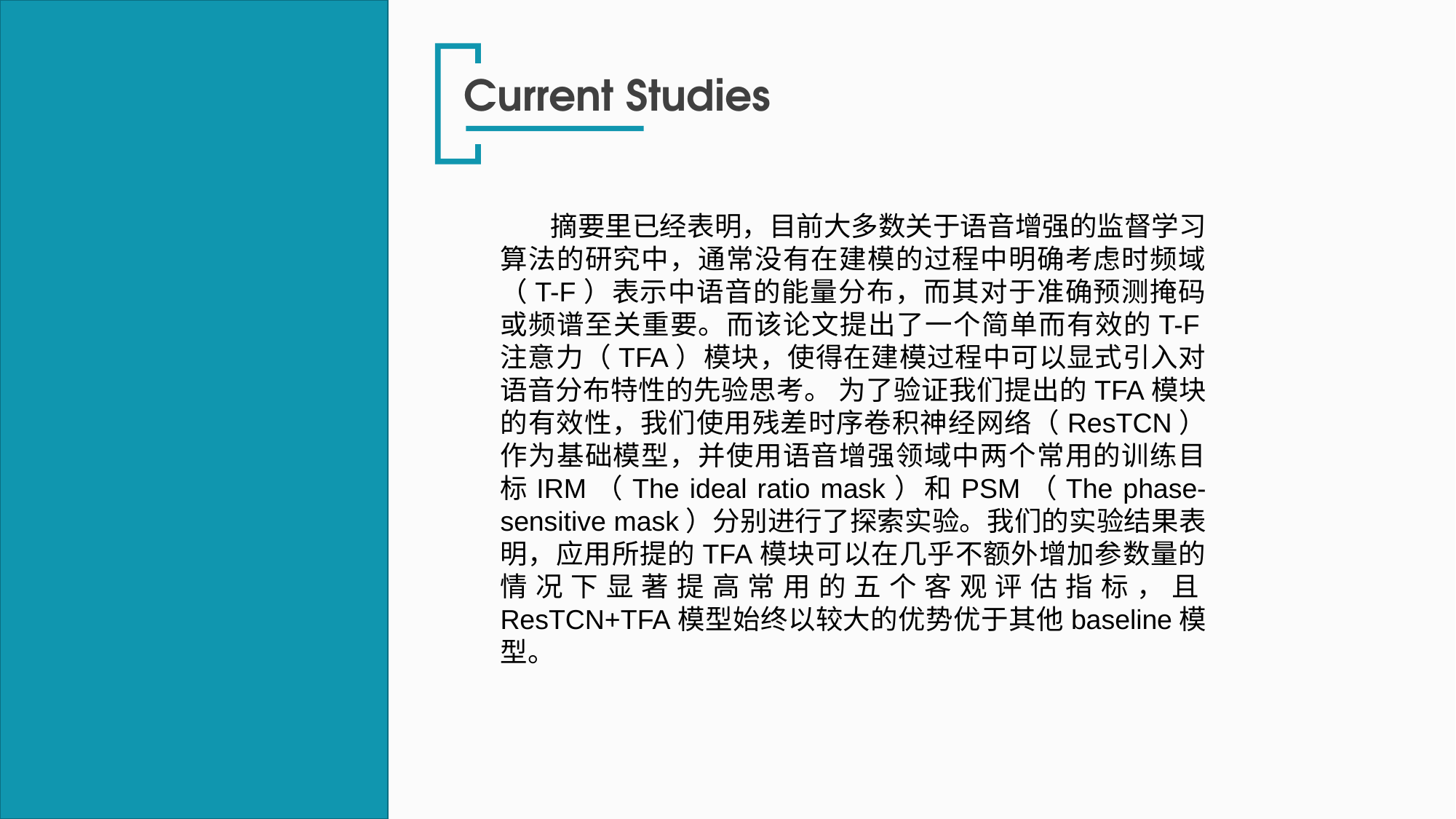

Current Studies

       摘要里已经表明，目前大多数关于语音增强的监督学习算法的研究中，通常没有在建模的过程中明确考虑时频域（T-F）表示中语音的能量分布，而其对于准确预测掩码或频谱至关重要。而该论文提出了一个简单而有效的T-F注意力（TFA）模块，使得在建模过程中可以显式引入对语音分布特性的先验思考。 为了验证我们提出的TFA模块的有效性，我们使用残差时序卷积神经网络（ResTCN）作为基础模型，并使用语音增强领域中两个常用的训练目标IRM（The ideal ratio mask）和PSM（The phase-sensitive mask）分别进行了探索实验。我们的实验结果表明，应用所提的TFA模块可以在几乎不额外增加参数量的情况下显著提高常用的五个客观评估指标，且ResTCN+TFA模型始终以较大的优势优于其他baseline模型。